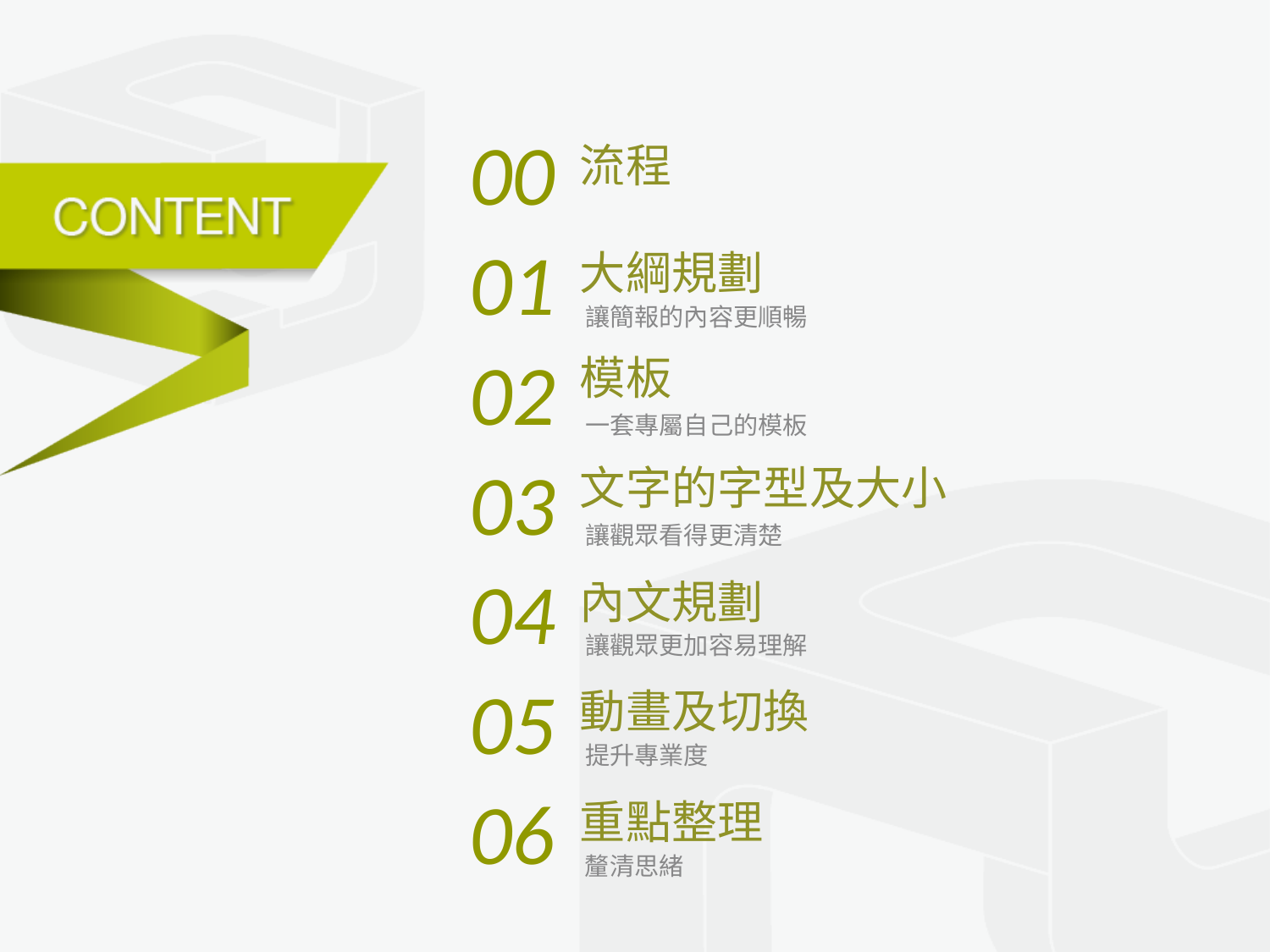

00
流程

01
大綱規劃
讓簡報的內容更順暢
02
模板
一套專屬自己的模板
03
文字的字型及大小
讓觀眾看得更清楚
04
內文規劃
讓觀眾更加容易理解
05
動畫及切換
提升專業度
06
重點整理
釐清思緒